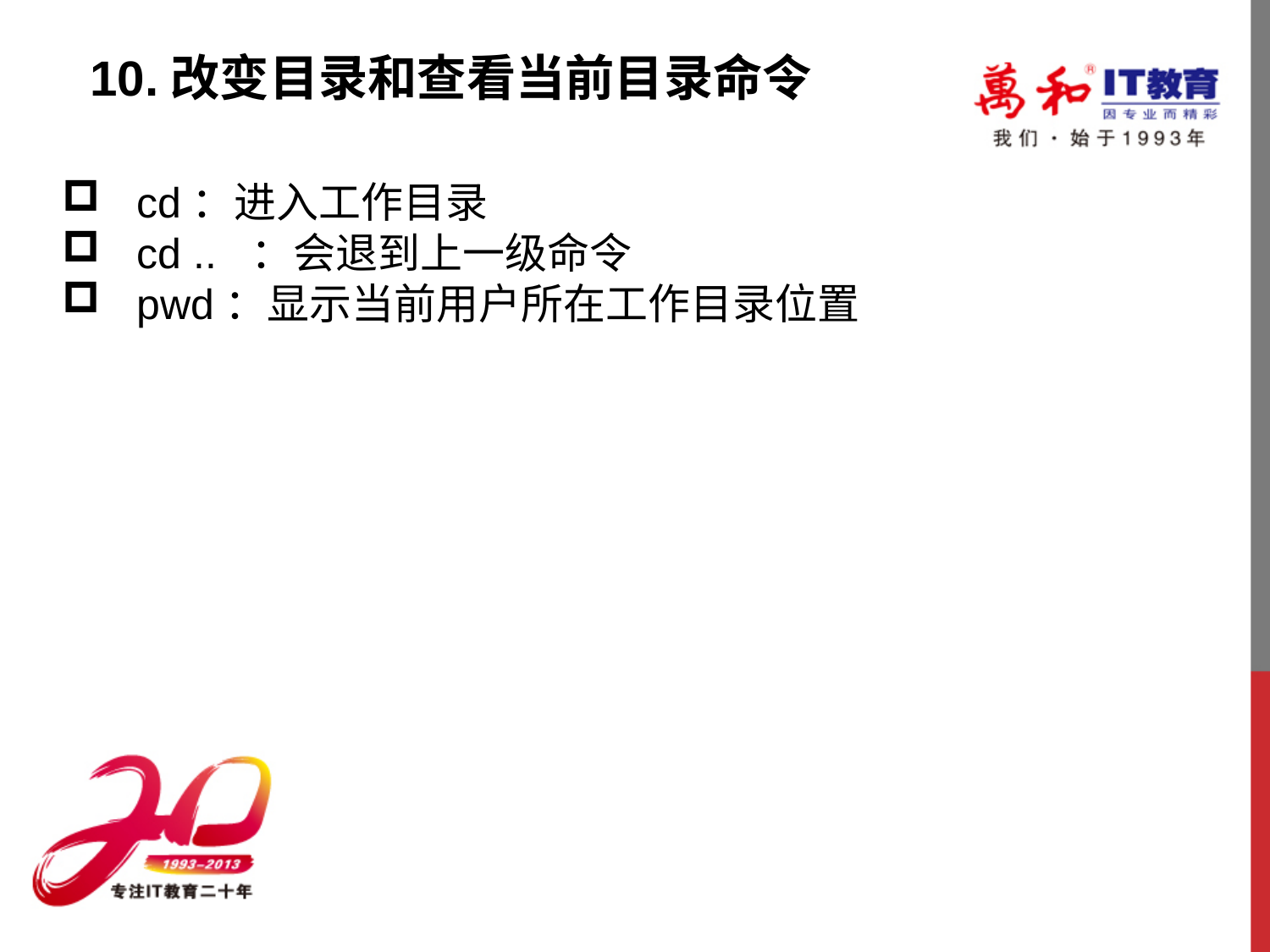

10.改变目录和查看当前目录命令

   cd：进入工作目录
   cd ..  ：会退到上一级命令
   pwd：显示当前用户所在工作目录位置